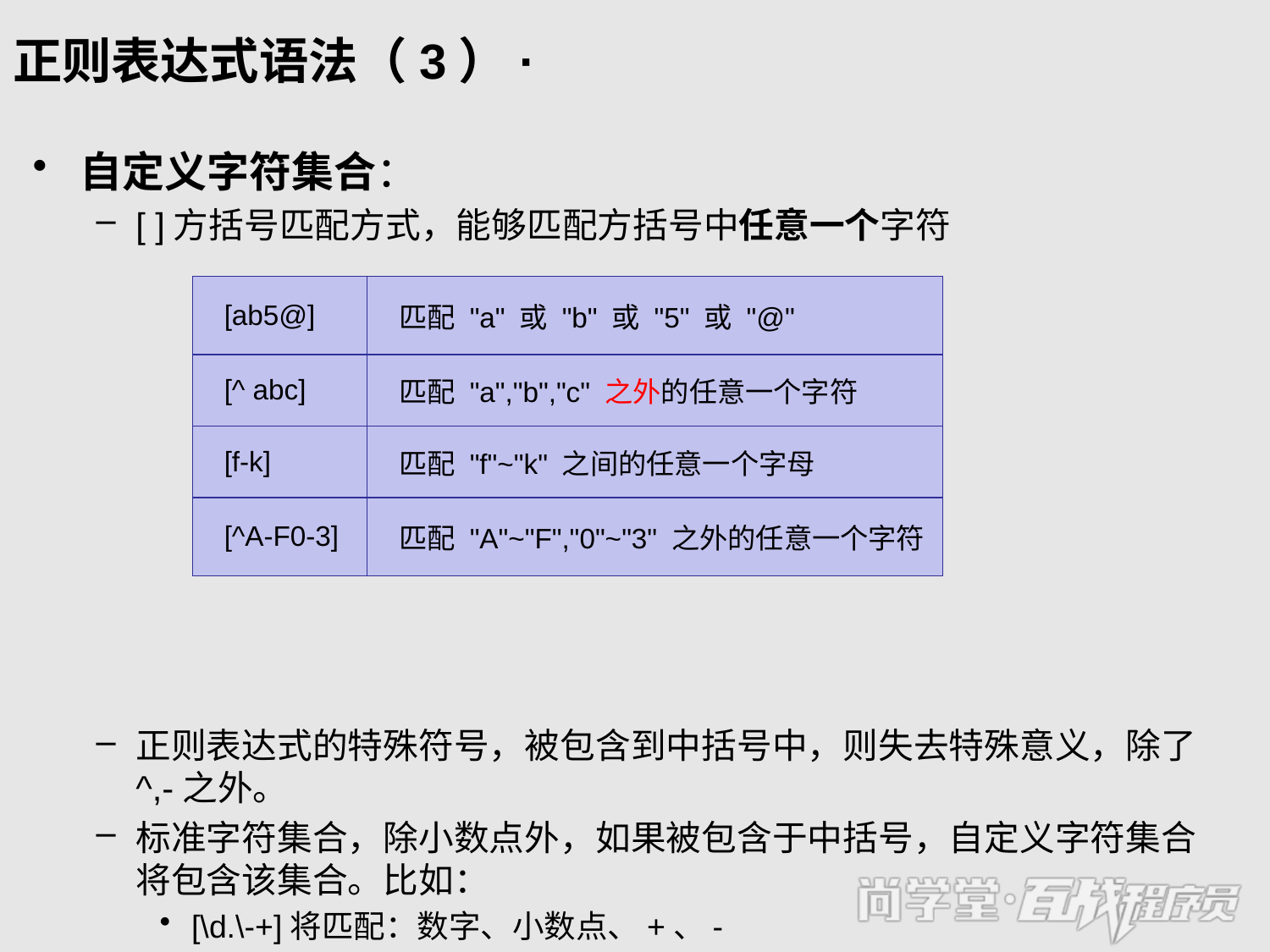

# 正则表达式语法（3）·
自定义字符集合：
[ ]方括号匹配方式，能够匹配方括号中任意一个字符

正则表达式的特殊符号，被包含到中括号中，则失去特殊意义，除了^,-之外。
标准字符集合，除小数点外，如果被包含于中括号，自定义字符集合将包含该集合。比如：
[\d.\-+]将匹配：数字、小数点、+、-

| [ab5@] | 匹配 "a" 或 "b" 或 "5" 或 "@" |
| --- | --- |
| [^ abc] | 匹配 "a","b","c" 之外的任意一个字符 |
| [f-k] | 匹配 "f"~"k" 之间的任意一个字母 |
| [^A-F0-3] | 匹配 "A"~"F","0"~"3" 之外的任意一个字符 |